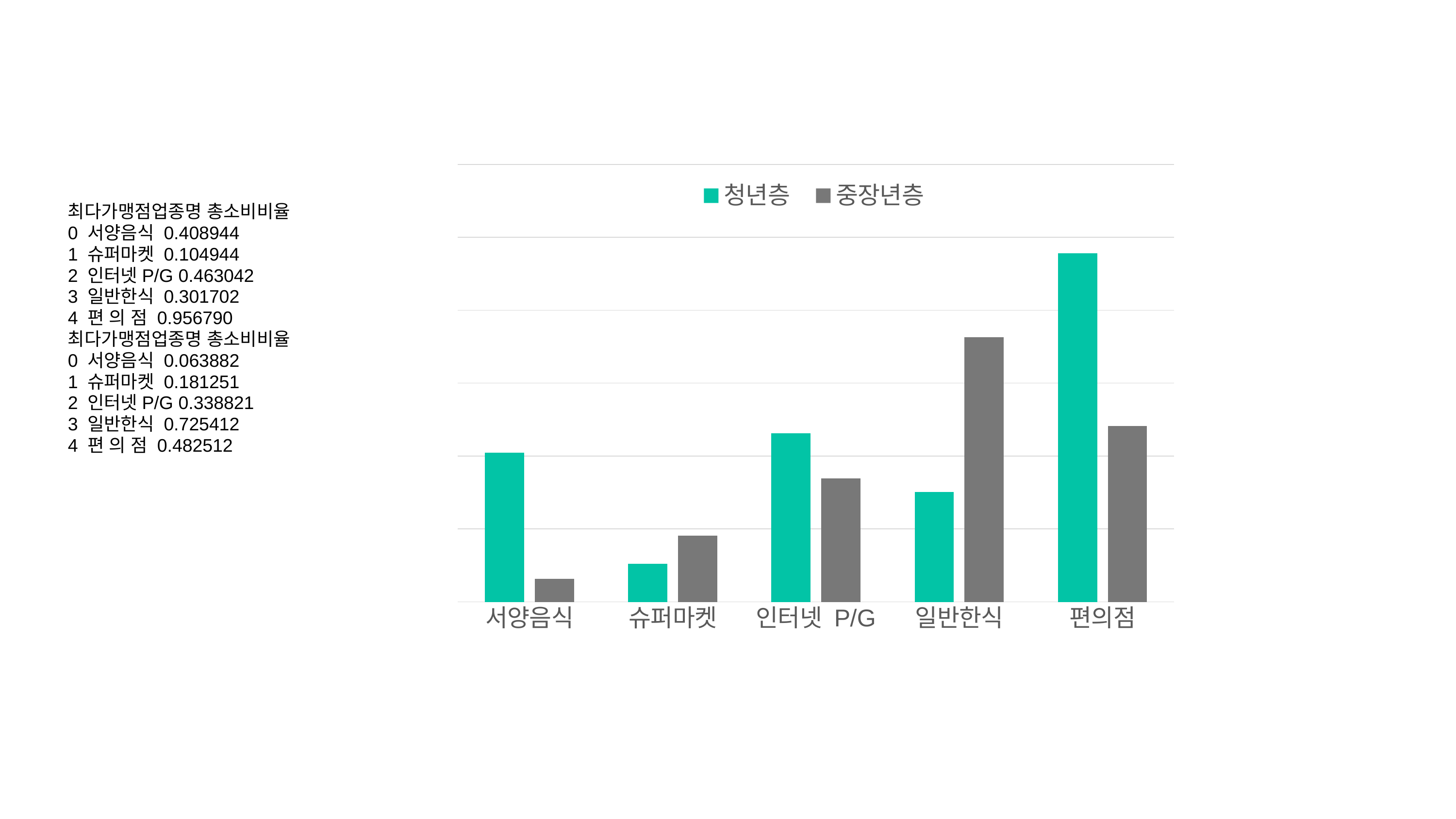

### Chart

| Category | 청년층 | 중장년층 |
|---|---|---|
| 서양음식 | 0.408944 | 0.063882 |
| 슈퍼마켓 | 0.104944 | 0.181251 |
| 인터넷 P/G | 0.463042 | 0.338821 |
| 일반한식 | 0.301702 | 0.725412 |
| 편의점 | 0.95679 | 0.482512 |
최다가맹점업종명 총소비비율
0 서양음식 0.408944
1 슈퍼마켓 0.104944
2 인터넷P/G 0.463042
3 일반한식 0.301702
4 편 의 점 0.956790
최다가맹점업종명 총소비비율
0 서양음식 0.063882
1 슈퍼마켓 0.181251
2 인터넷P/G 0.338821
3 일반한식 0.725412
4 편 의 점 0.482512